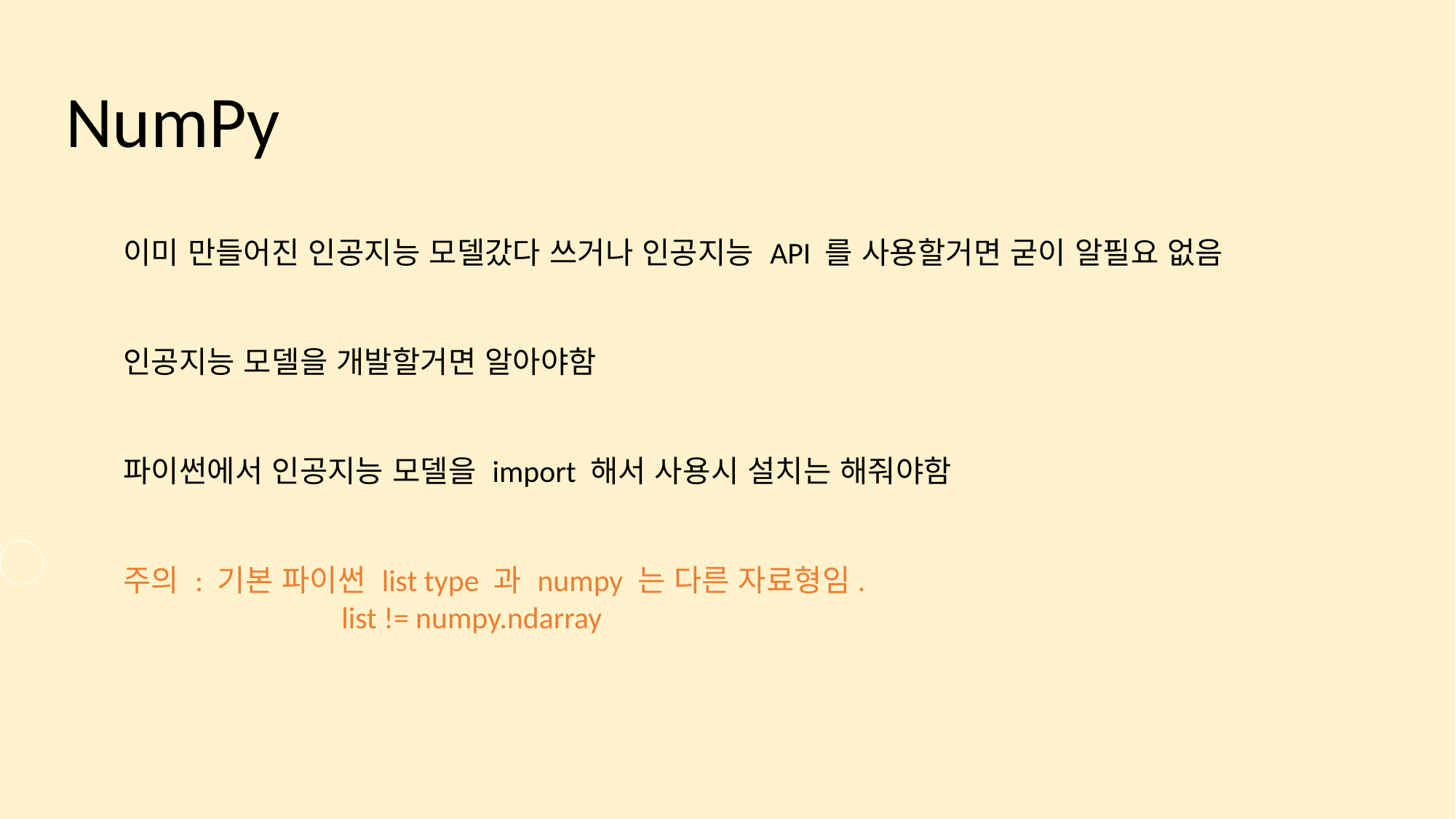

NumPy
이미 만들어진 인공지능 모델갔다 쓰거나 인공지능 API 를 사용할거면 굳이 알필요 없음

인공지능 모델을 개발할거면 알아야함

파이썬에서 인공지능 모델을 import 해서 사용시 설치는 해줘야함

주의 : 기본 파이썬 list type 과 numpy 는 다른 자료형임.
		list != numpy.ndarray